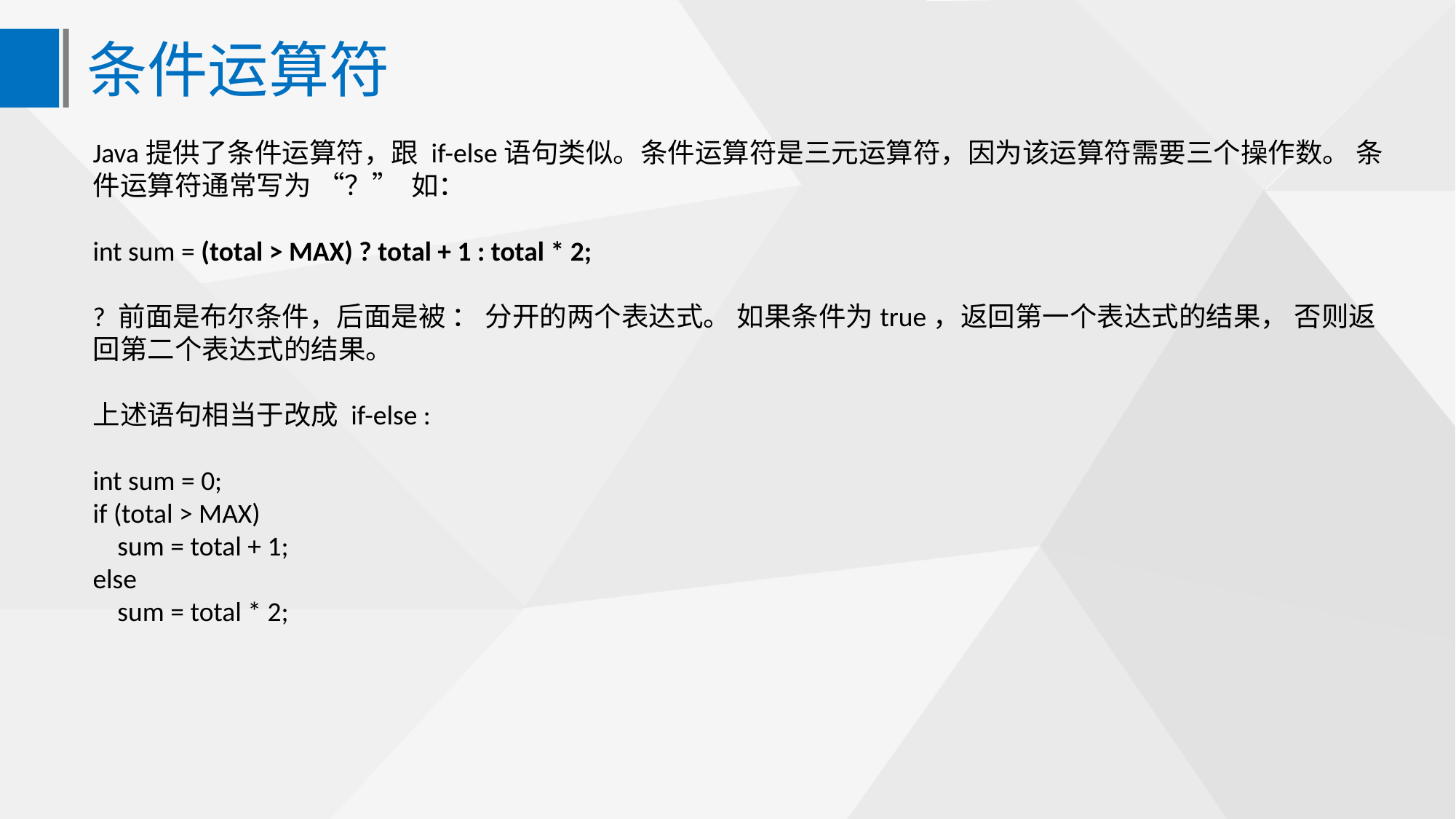

条件运算符

Java提供了条件运算符，跟 if-else语句类似。条件运算符是三元运算符，因为该运算符需要三个操作数。 条件运算符通常写为 “？”  如：

int sum = (total > MAX) ? total + 1 : total * 2;

? 前面是布尔条件，后面是被 ： 分开的两个表达式。 如果条件为true，返回第一个表达式的结果， 否则返回第二个表达式的结果。

上述语句相当于改成 if-else :

int sum = 0;
if (total > MAX)
    sum = total + 1;
else
    sum = total * 2;